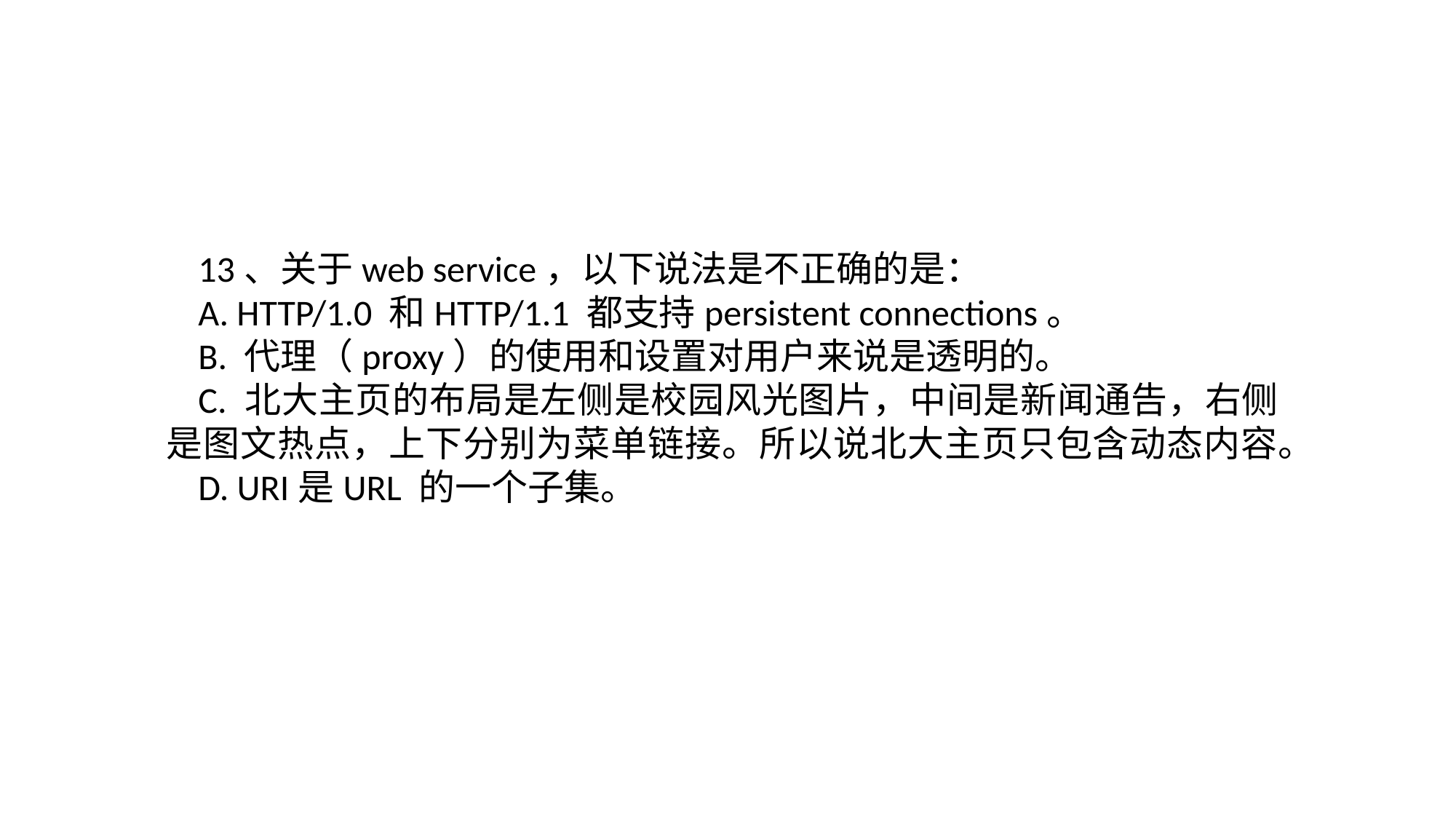

13、关于web service，以下说法是不正确的是：
A. HTTP/1.0 和HTTP/1.1 都支持persistent connections。
B. 代理（proxy）的使用和设置对用户来说是透明的。
C. 北大主页的布局是左侧是校园风光图片，中间是新闻通告，右侧是图文热点，上下分别为菜单链接。所以说北大主页只包含动态内容。
D. URI是URL 的一个子集。